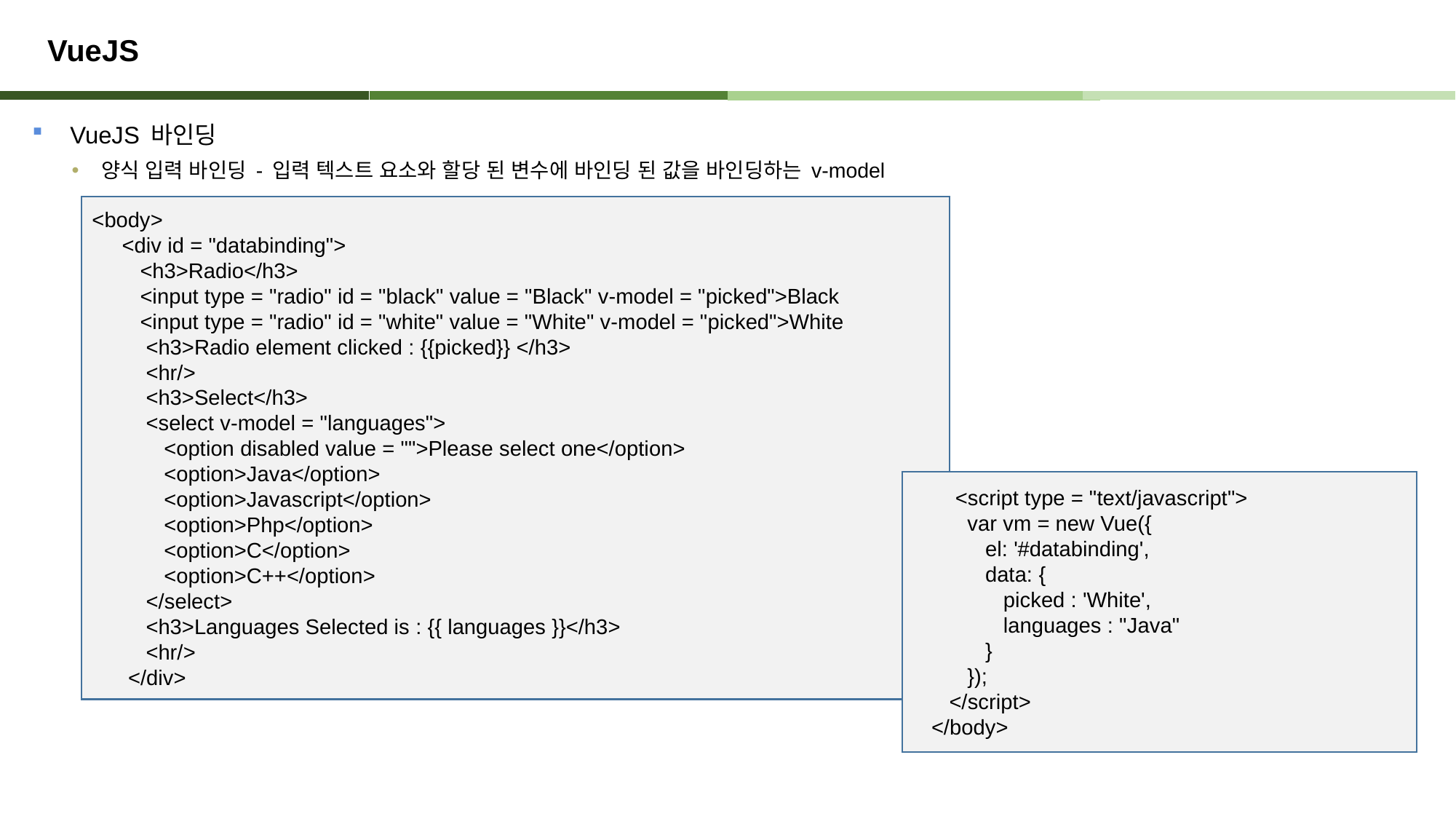

# VueJS
VueJS 바인딩
 양식 입력 바인딩 - 입력 텍스트 요소와 할당 된 변수에 바인딩 된 값을 바인딩하는 v-model
<body>
     <div id = "databinding">
        <h3>Radio</h3>
        <input type = "radio" id = "black" value = "Black" v-model = "picked">Black
        <input type = "radio" id = "white" value = "White" v-model = "picked">White
         <h3>Radio element clicked : {{picked}} </h3>
         <hr/>
         <h3>Select</h3>
         <select v-model = "languages">
            <option disabled value = "">Please select one</option>
            <option>Java</option>
            <option>Javascript</option>
            <option>Php</option>
            <option>C</option>
            <option>C++</option>
         </select>
         <h3>Languages Selected is : {{ languages }}</h3>
         <hr/>
      </div>
       <script type = "text/javascript">
         var vm = new Vue({
            el: '#databinding',
            data: {
               picked : 'White',
               languages : "Java"
            }
         });
      </script>
   </body>